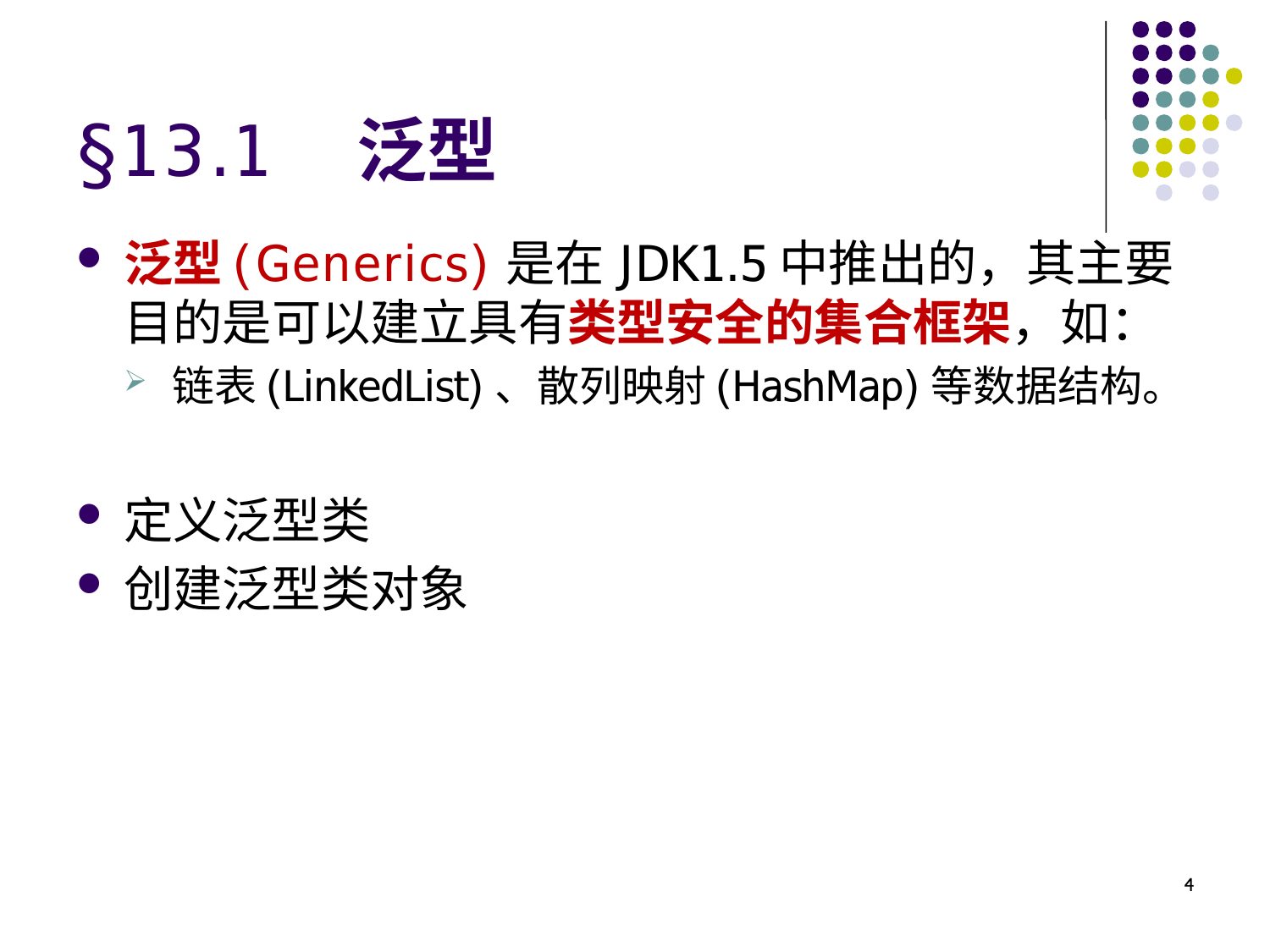

# §13.1   泛型
泛型(Generics)是在JDK1.5中推出的，其主要目的是可以建立具有类型安全的集合框架，如：
链表(LinkedList)、散列映射(HashMap)等数据结构。

定义泛型类
创建泛型类对象

4